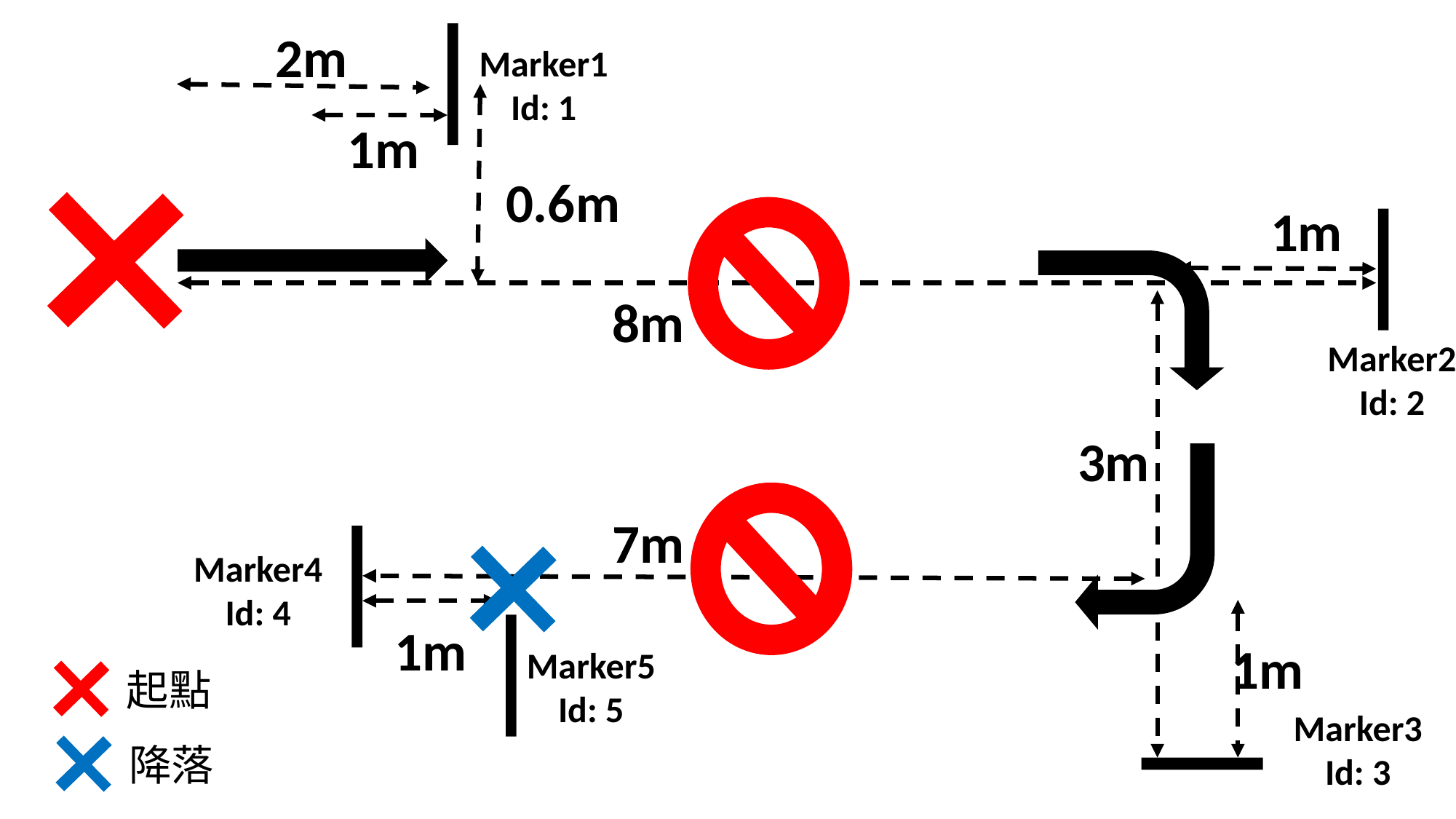

2m
Marker1
Id: 1
1m
0.6m

1m

8m
Marker2
Id: 2
3m

7m

Marker4
Id: 4

1m
1m
Marker5
Id: 5

起點

Marker3
Id: 3

降落